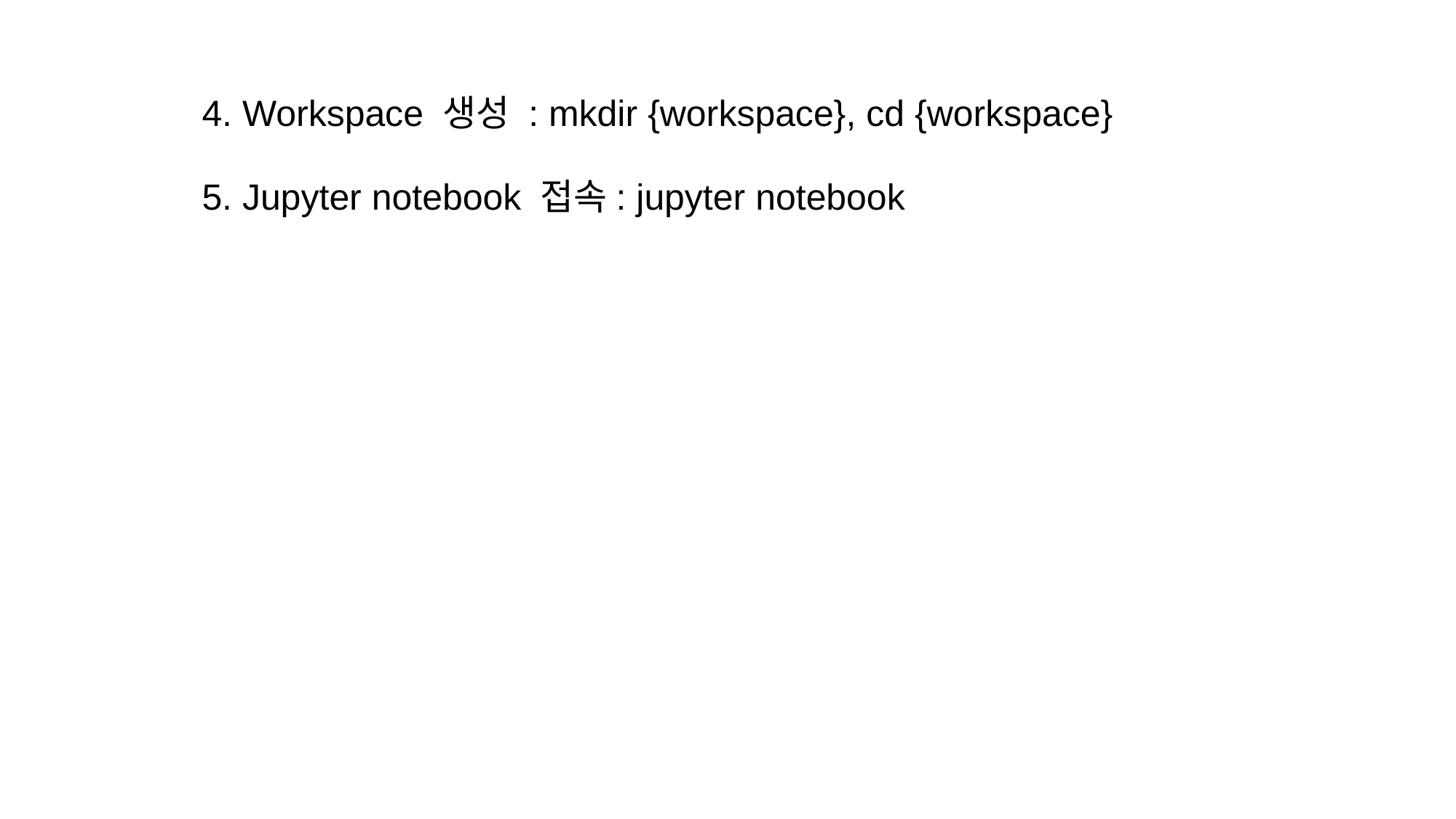

4. Workspace 생성 : mkdir {workspace}, cd {workspace}
5. Jupyter notebook 접속: jupyter notebook